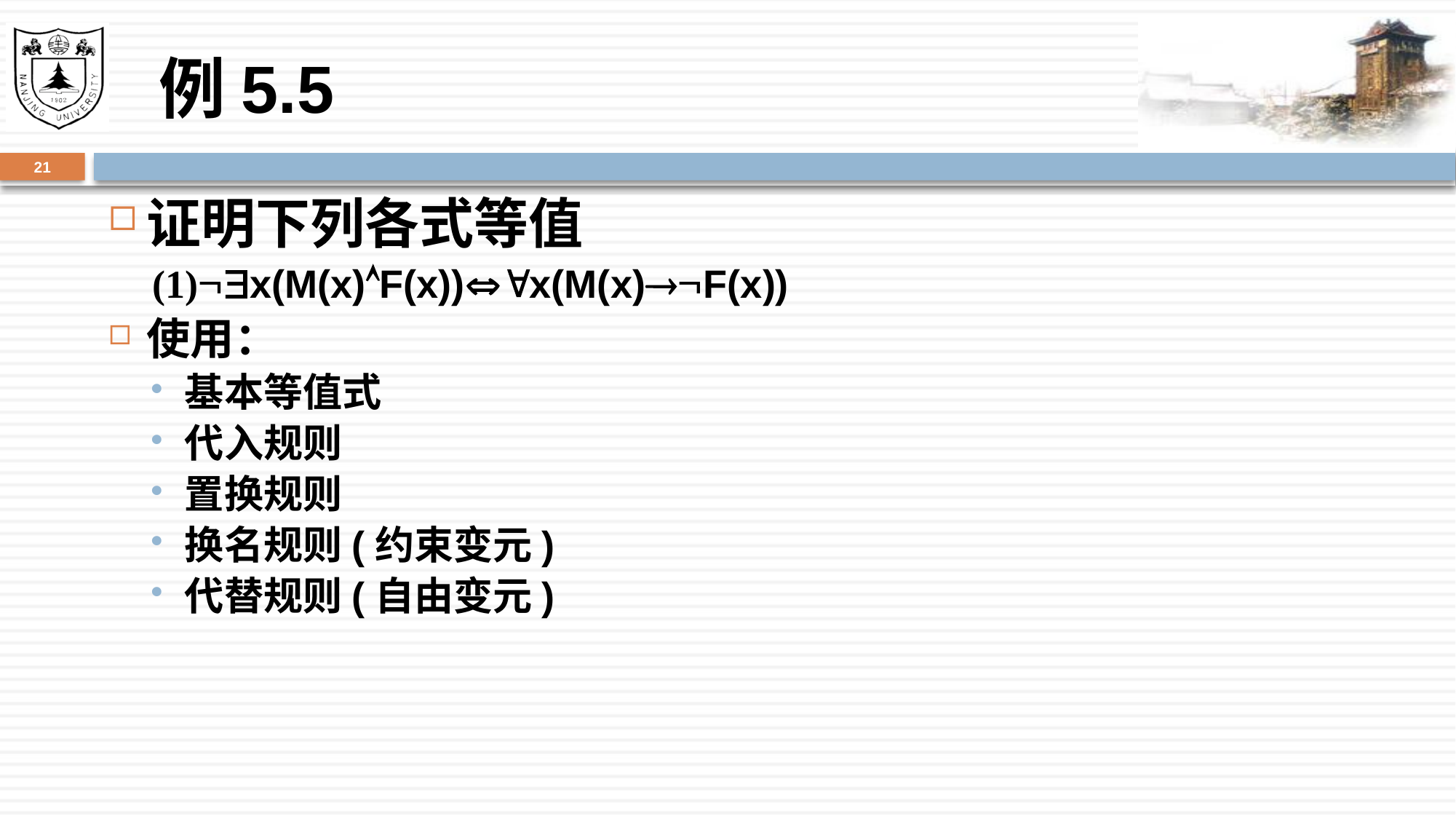

# 例5.5
21
证明下列各式等值
(1)¬∃x(M(x)∧F(x))⇔∀x(M(x)→¬F(x))
使用：
基本等值式
代入规则
置换规则
换名规则(约束变元)
代替规则(自由变元)